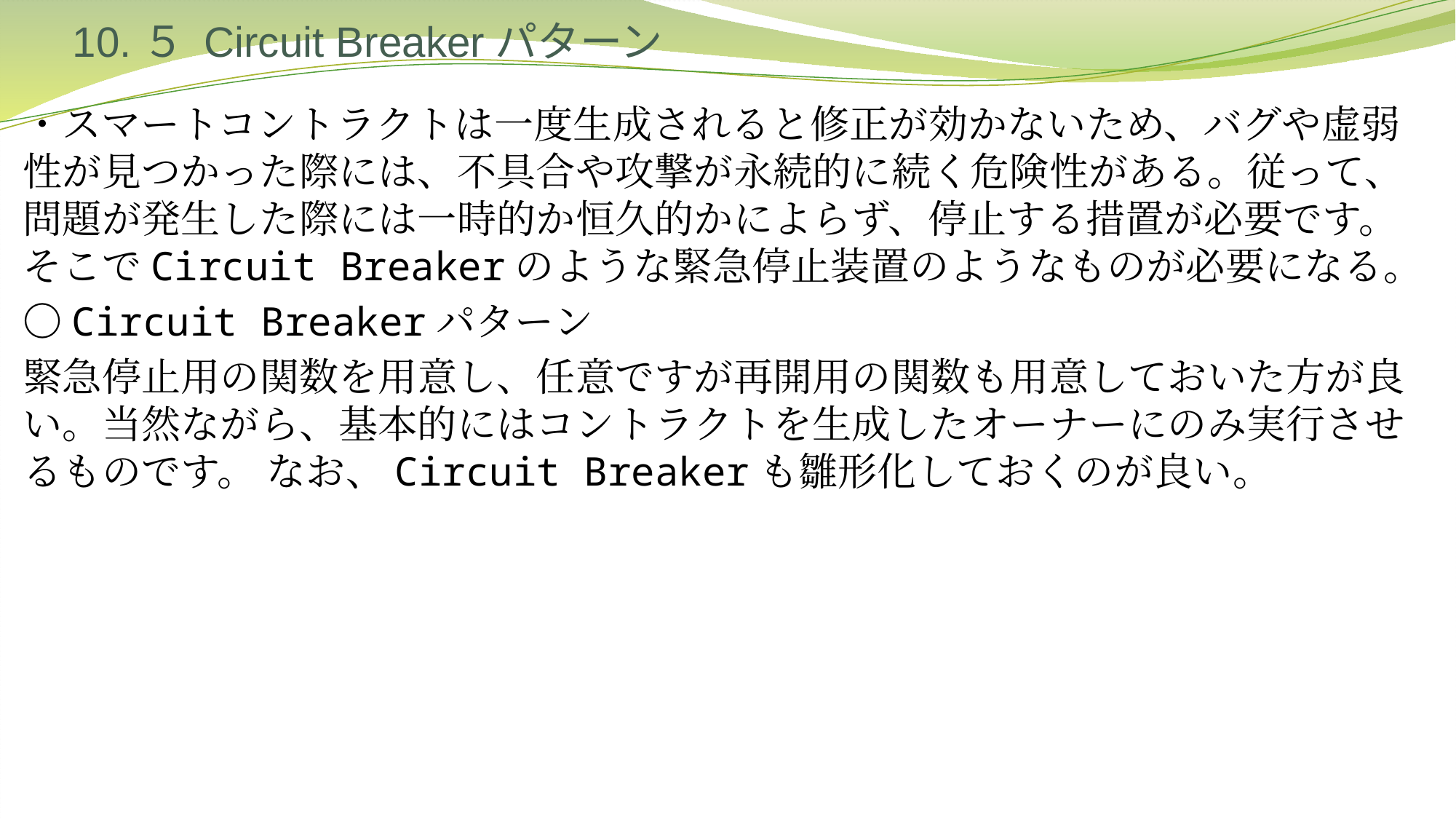

# 10.５ Circuit Breakerパターン

・スマートコントラクトは一度生成されると修正が効かないため、バグや虚弱性が見つかった際には、不具合や攻撃が永続的に続く危険性がある。従って、問題が発生した際には一時的か恒久的かによらず、停止する措置が必要です。そこでCircuit Breakerのような緊急停止装置のようなものが必要になる。
〇Circuit Breakerパターン
緊急停止用の関数を用意し、任意ですが再開用の関数も用意しておいた方が良い。当然ながら、基本的にはコントラクトを生成したオーナーにのみ実行させるものです。 なお、Circuit Breakerも雛形化しておくのが良い。